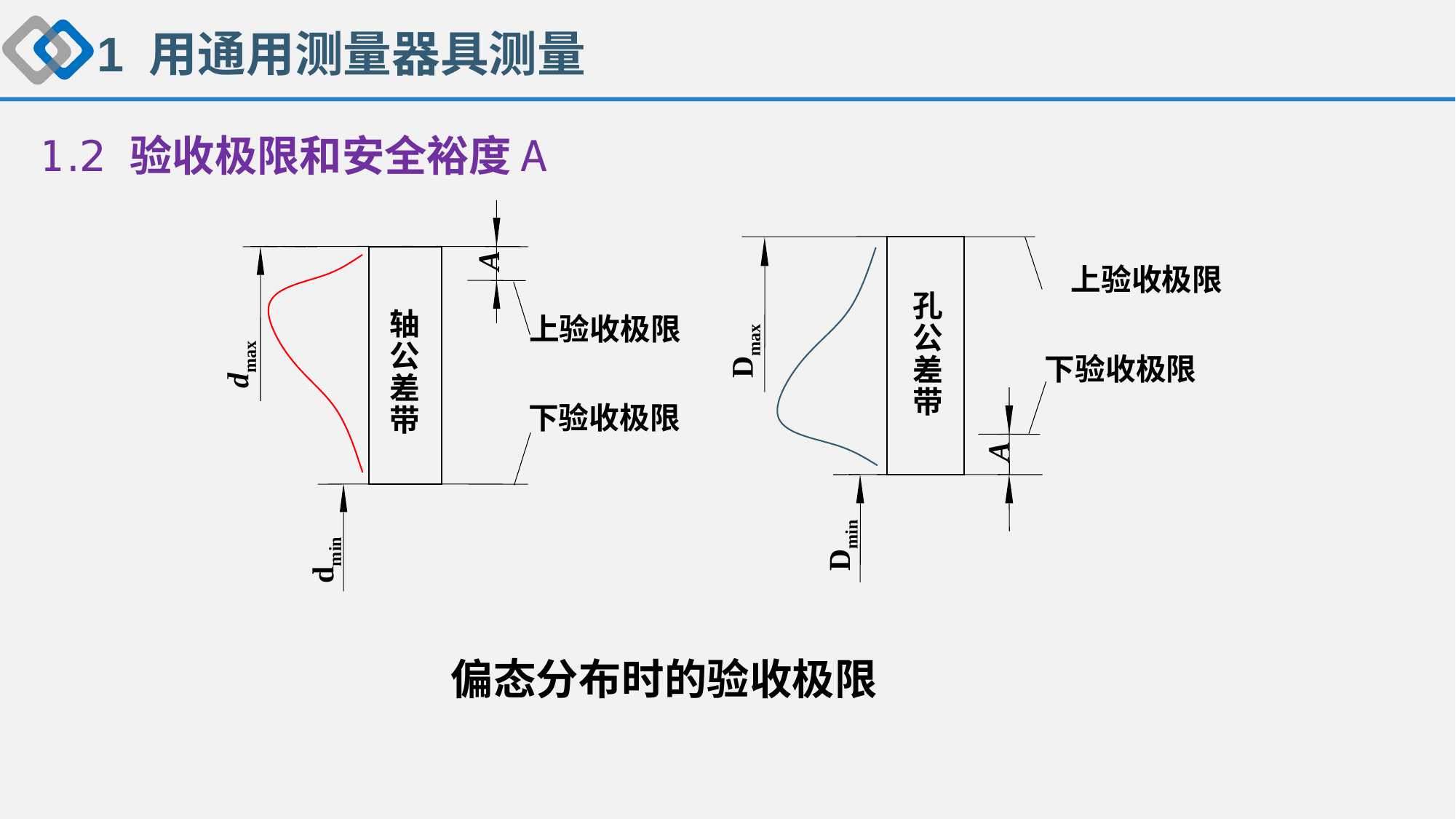

1 用通用测量器具测量
1.2 验收极限和安全裕度A

 A

上验收极限
下验收极限

孔公差带
Dmax

Dmin

上验收极限
下验收极限

 A

轴公差带
dmax

dmin

   偏态分布时的验收极限